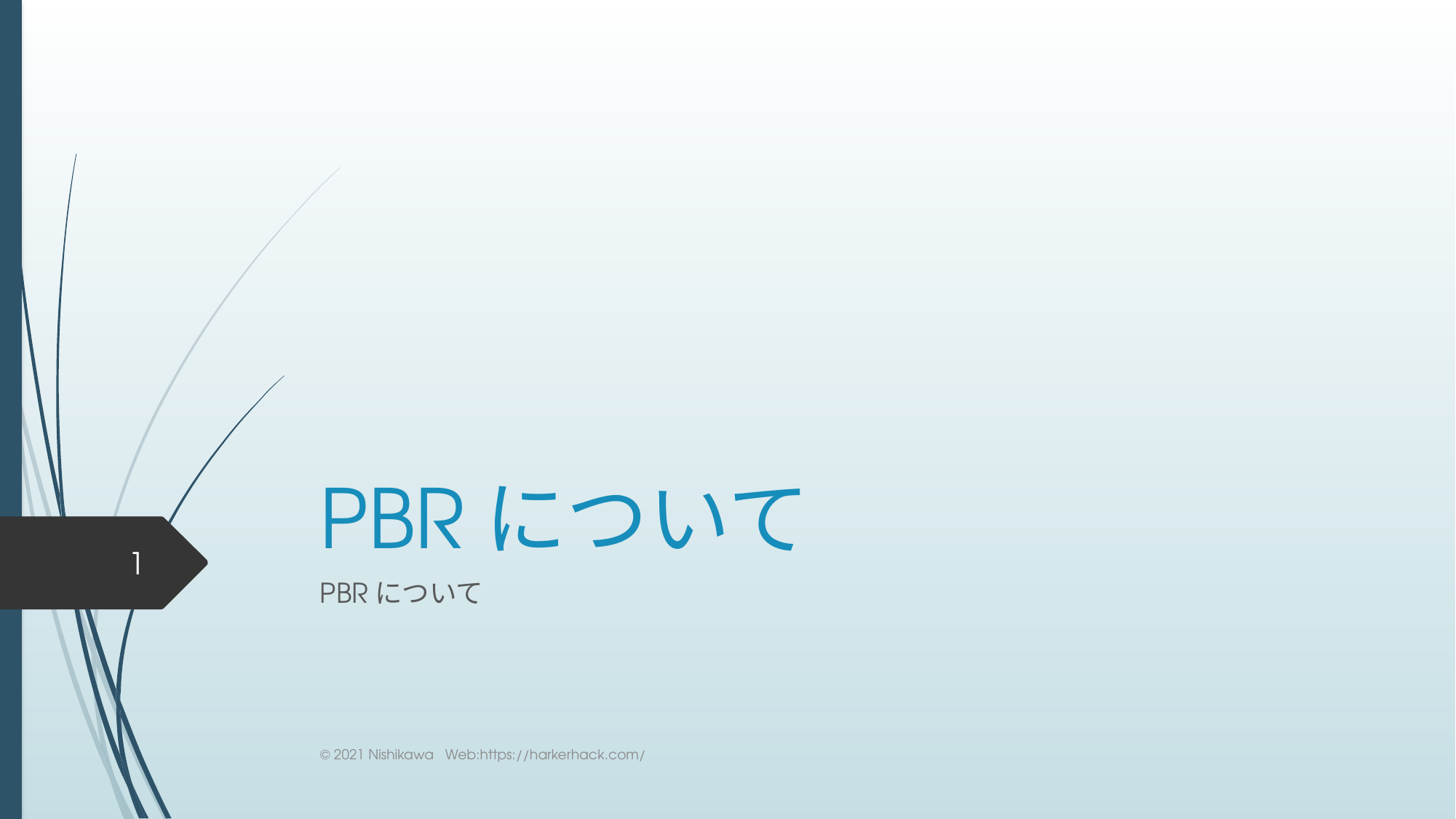

# PBRについて
1
PBRについて
© 2021 Nishikawa   Web:https://harkerhack.com/